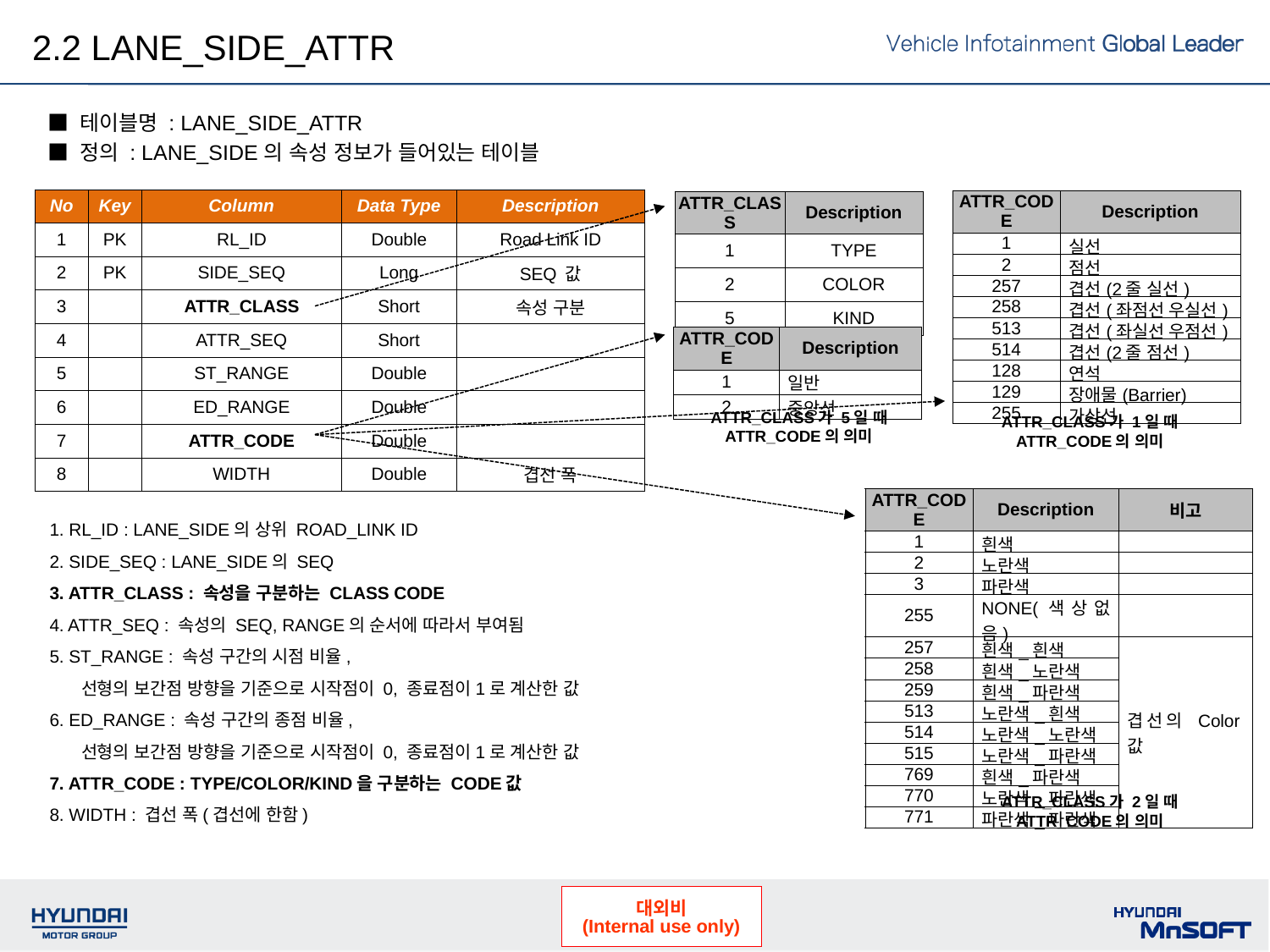

2.2 LANE_SIDE_ATTR
■ 테이블명 : LANE_SIDE_ATTR
■ 정의 : LANE_SIDE의 속성 정보가 들어있는 테이블
| No | Key | Column | Data Type | Description |
| --- | --- | --- | --- | --- |
| 1 | PK | RL\_ID | Double | Road Link ID |
| 2 | PK | SIDE\_SEQ | Long | SEQ 값 |
| 3 |  | ATTR\_CLASS | Short | 속성 구분 |
| 4 |  | ATTR\_SEQ | Short |  |
| 5 |  | ST\_RANGE | Double |  |
| 6 |  | ED\_RANGE | Double |  |
| 7 |  | ATTR\_CODE | Double |  |
| 8 |  | WIDTH | Double | 겹선 폭 |
| ATTR\_CODE | Description |
| --- | --- |
| 1 | 실선 |
| 2 | 점선 |
| 257 | 겹선(2줄 실선) |
| 258 | 겹선(좌점선 우실선) |
| 513 | 겹선(좌실선 우점선) |
| 514 | 겹선(2줄 점선) |
| 128 | 연석 |
| 129 | 장애물(Barrier) |
| 255 | 가상선 |
| ATTR\_CLASS | Description |
| --- | --- |
| 1 | TYPE |
| 2 | COLOR |
| 5 | KIND |
| ATTR\_CODE | Description |
| --- | --- |
| 1 | 일반 |
| 2 | 중앙선 |
ATTR_CLASS가 5일 때
ATTR_CODE의 의미
ATTR_CLASS가 1일 때
ATTR_CODE의 의미
| ATTR\_CODE | Description | 비고 |
| --- | --- | --- |
| 1 | 흰색 |  |
| 2 | 노란색 |  |
| 3 | 파란색 |  |
| 255 | NONE(색상없음) |  |
| 257 | 흰색\_흰색 | 겹선의 Color값 |
| 258 | 흰색\_노란색 |  |
| 259 | 흰색\_파란색 |  |
| 513 | 노란색\_흰색 |  |
| 514 | 노란색\_노란색 |  |
| 515 | 노란색\_파란색 |  |
| 769 | 흰색\_파란색 |  |
| 770 | 노란색\_파란색 |  |
| 771 | 파란색\_파란색 |  |
1. RL_ID : LANE_SIDE의 상위 ROAD_LINK ID
2. SIDE_SEQ : LANE_SIDE의 SEQ
3. ATTR_CLASS : 속성을 구분하는 CLASS CODE
4. ATTR_SEQ : 속성의 SEQ, RANGE의 순서에 따라서 부여됨
5. ST_RANGE : 속성 구간의 시점 비율,
선형의 보간점 방향을 기준으로 시작점이 0, 종료점이1로 계산한 값
6. ED_RANGE : 속성 구간의 종점 비율,
선형의 보간점 방향을 기준으로 시작점이 0, 종료점이1로 계산한 값
7. ATTR_CODE : TYPE/COLOR/KIND을 구분하는 CODE값
8. WIDTH : 겹선 폭(겹선에 한함)
ATTR_CLASS가 2일 때
ATTR_CODE의 의미